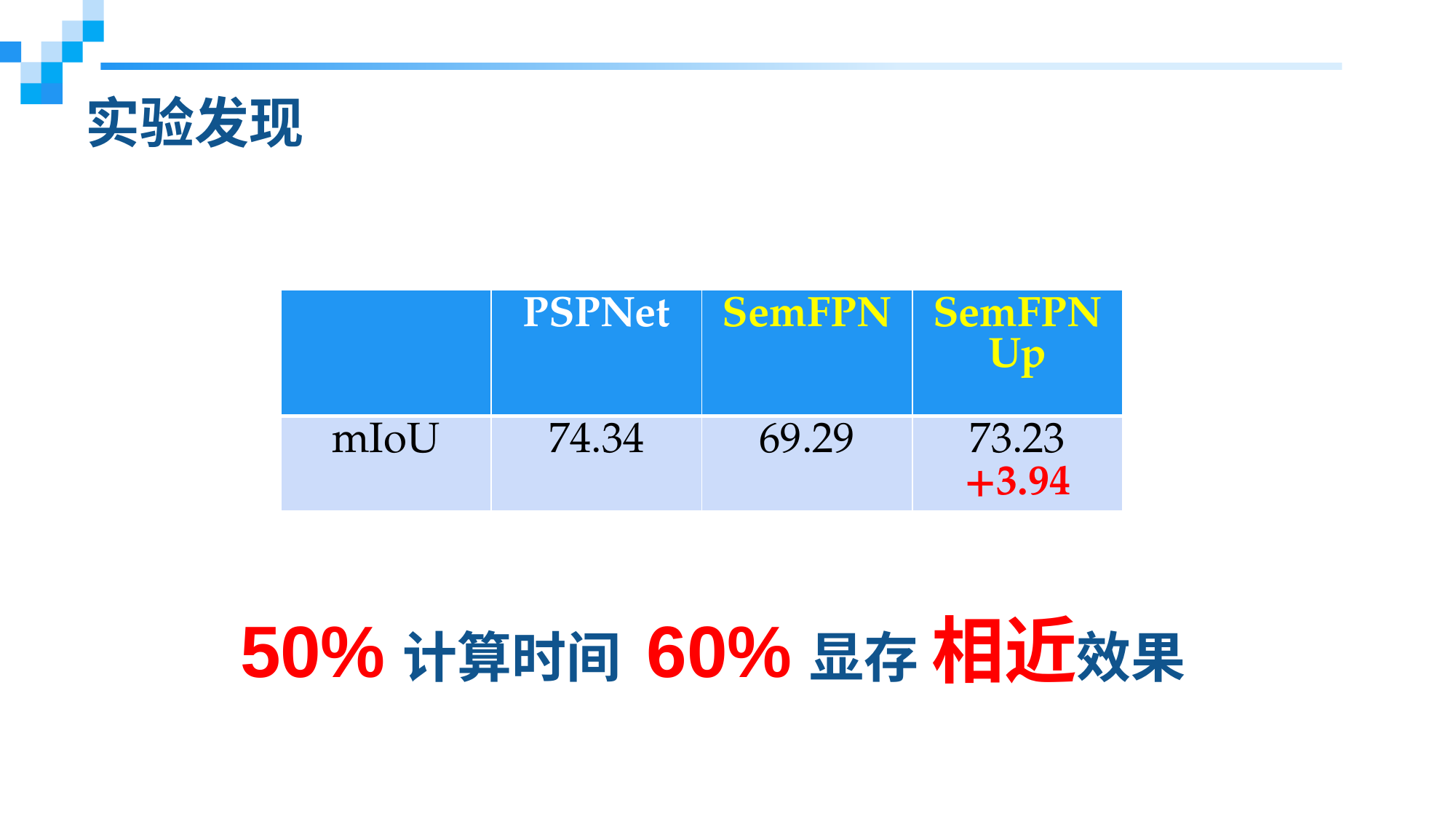

# 实验发现
|  | PSPNet | SemFPN | SemFPN Up |
| --- | --- | --- | --- |
| mIoU | 74.34 | 69.29 | 73.23 +3.94 |
50%计算时间 60%显存 相近效果